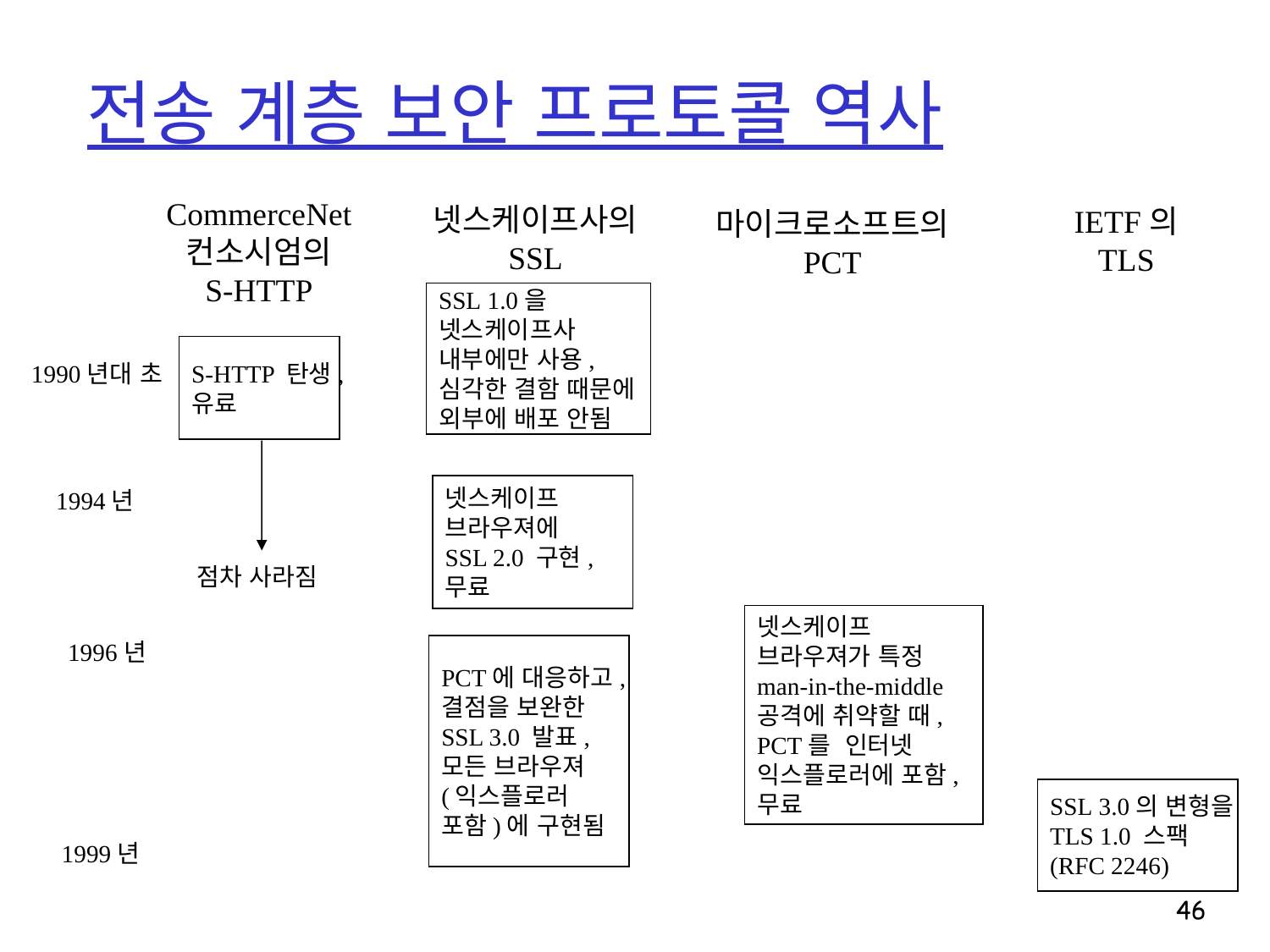

# 전송 계층 보안 프로토콜 역사
CommerceNet
컨소시엄의
S-HTTP
넷스케이프사의
SSL
IETF의
TLS
마이크로소프트의
PCT
SSL 1.0을
넷스케이프사
내부에만 사용,
심각한 결함 때문에
외부에 배포 안됨
S-HTTP 탄생,
유료
1990년대 초

넷스케이프
브라우져에
SSL 2.0 구현,
무료
1994년
점차 사라짐
넷스케이프
브라우져가 특정
man-in-the-middle
공격에 취약할 때,
PCT를  인터넷
익스플로러에 포함,
무료
1996년
PCT에 대응하고,
결점을 보완한
SSL 3.0 발표,
모든 브라우져
(익스플로러
포함)에 구현됨
SSL 3.0의 변형을
TLS 1.0 스팩
(RFC 2246)
1999년
46